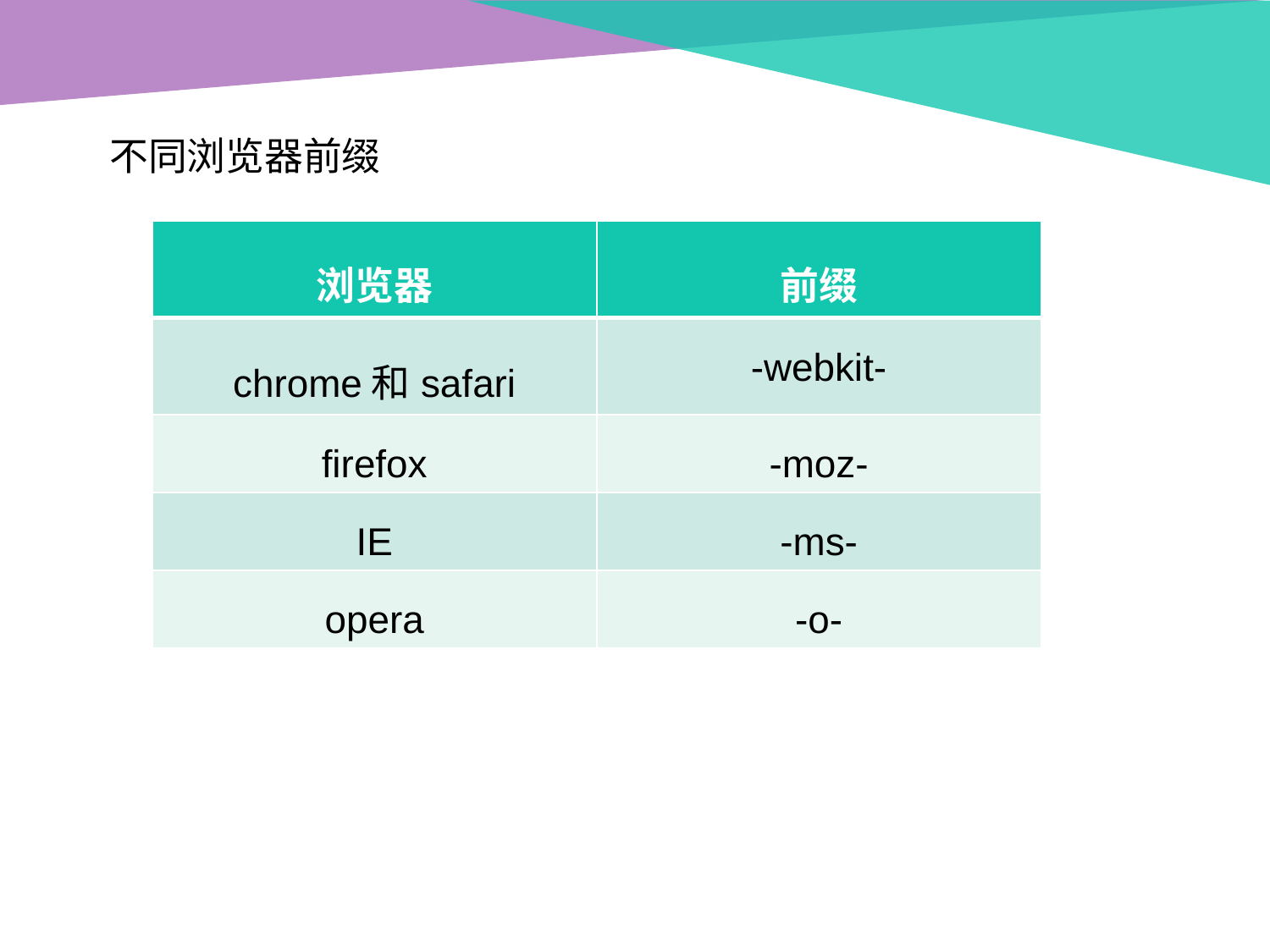

不同浏览器前缀

| 浏览器 | 前缀 |
| --- | --- |
| chrome和safari | -webkit- |
| firefox | -moz- |
| IE | -ms- |
| opera | -o- |